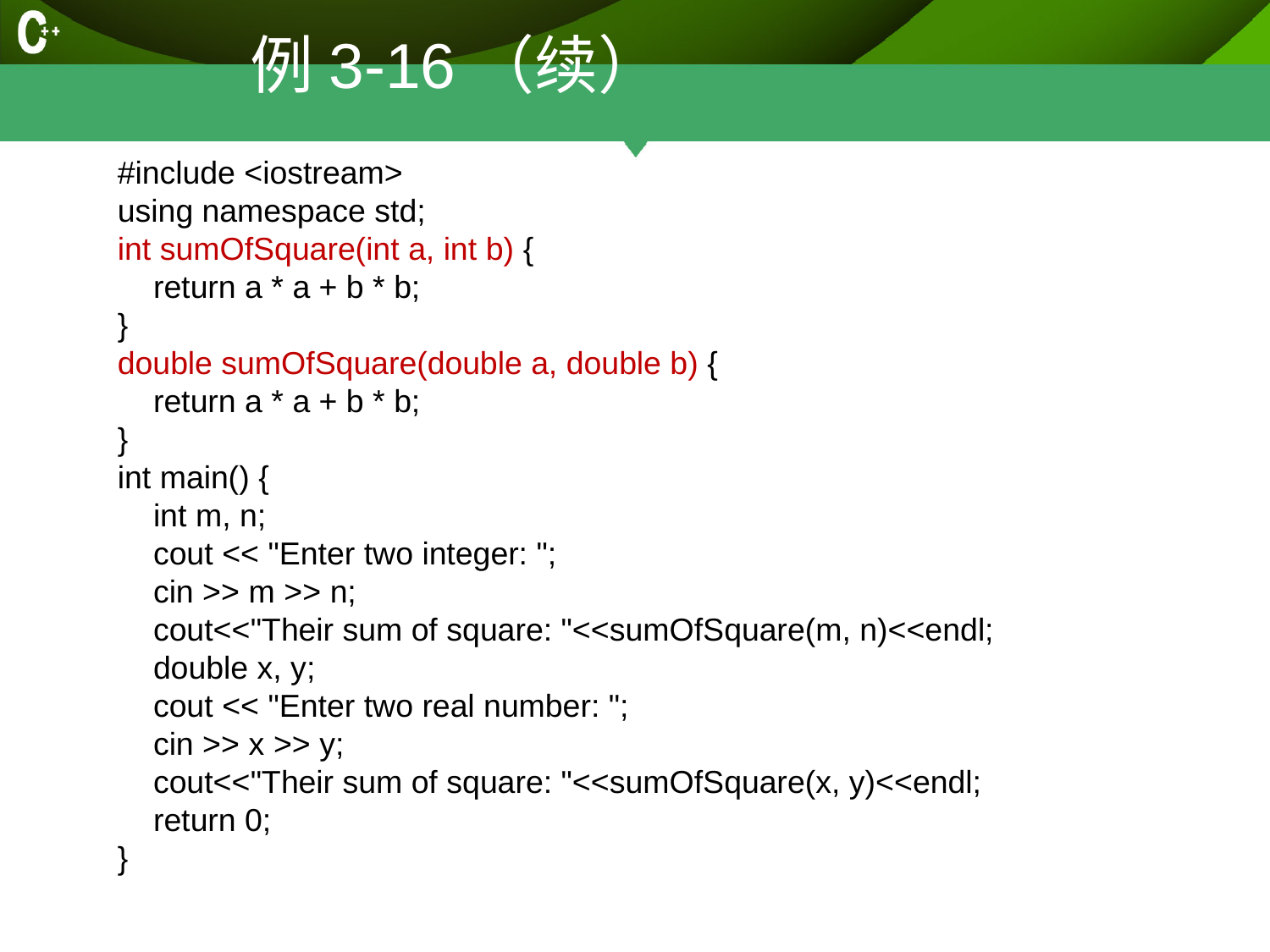

# 例3-16（续）
#include <iostream>
using namespace std;
int sumOfSquare(int a, int b) {
    return a * a + b * b;
}
double sumOfSquare(double a, double b) {
    return a * a + b * b;
}
int main() {
    int m, n;
    cout << "Enter two integer: ";
    cin >> m >> n;
    cout<<"Their sum of square: "<<sumOfSquare(m, n)<<endl;
    double x, y;
    cout << "Enter two real number: ";
    cin >> x >> y;
    cout<<"Their sum of square: "<<sumOfSquare(x, y)<<endl;
    return 0;
}